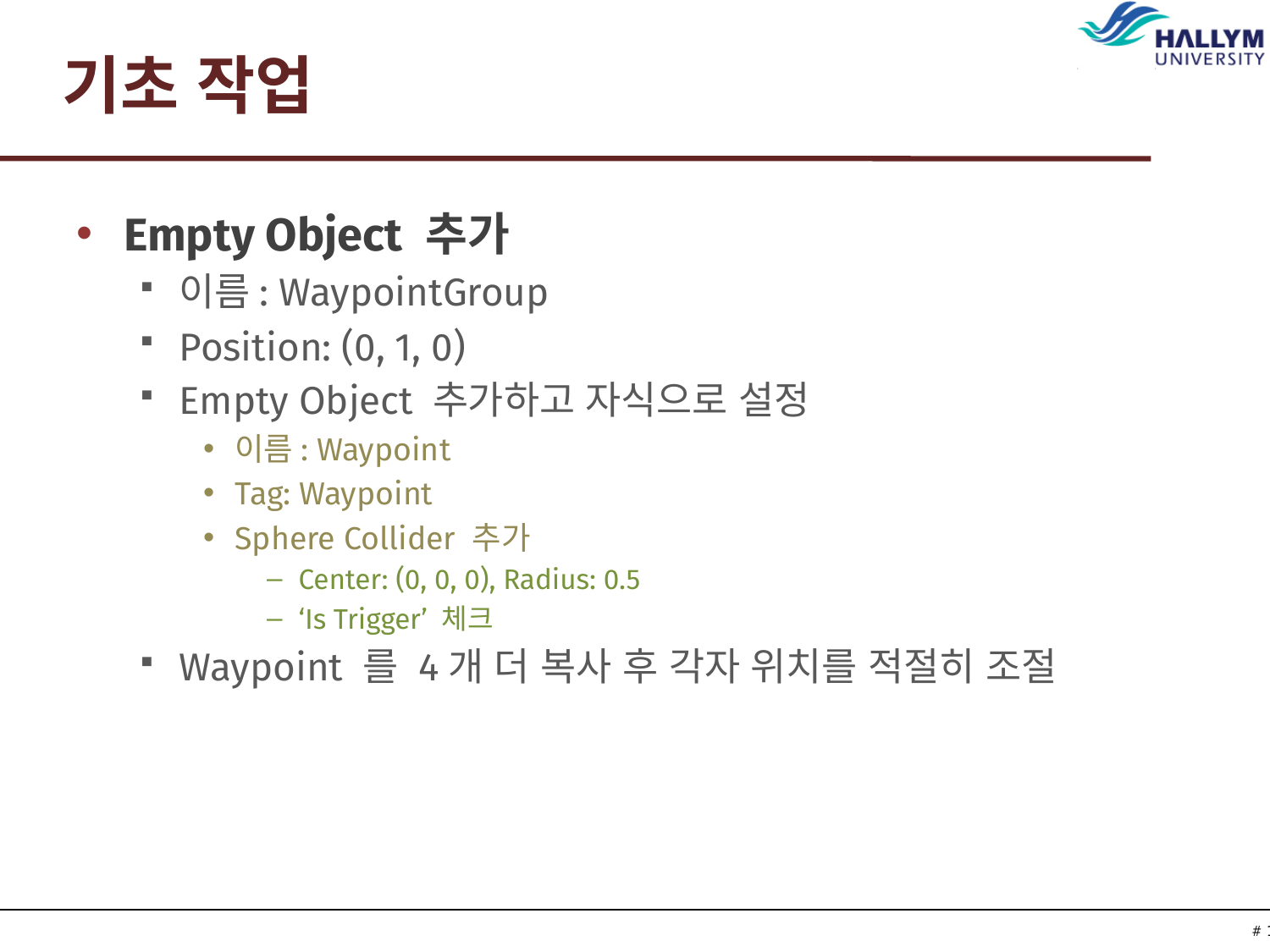

# 기초 작업
Empty Object 추가
이름: WaypointGroup
Position: (0, 1, 0)
Empty Object 추가하고 자식으로 설정
이름: Waypoint
Tag: Waypoint
Sphere Collider 추가
Center: (0, 0, 0), Radius: 0.5
‘Is Trigger’ 체크
Waypoint 를 4개 더 복사 후 각자 위치를 적절히 조절